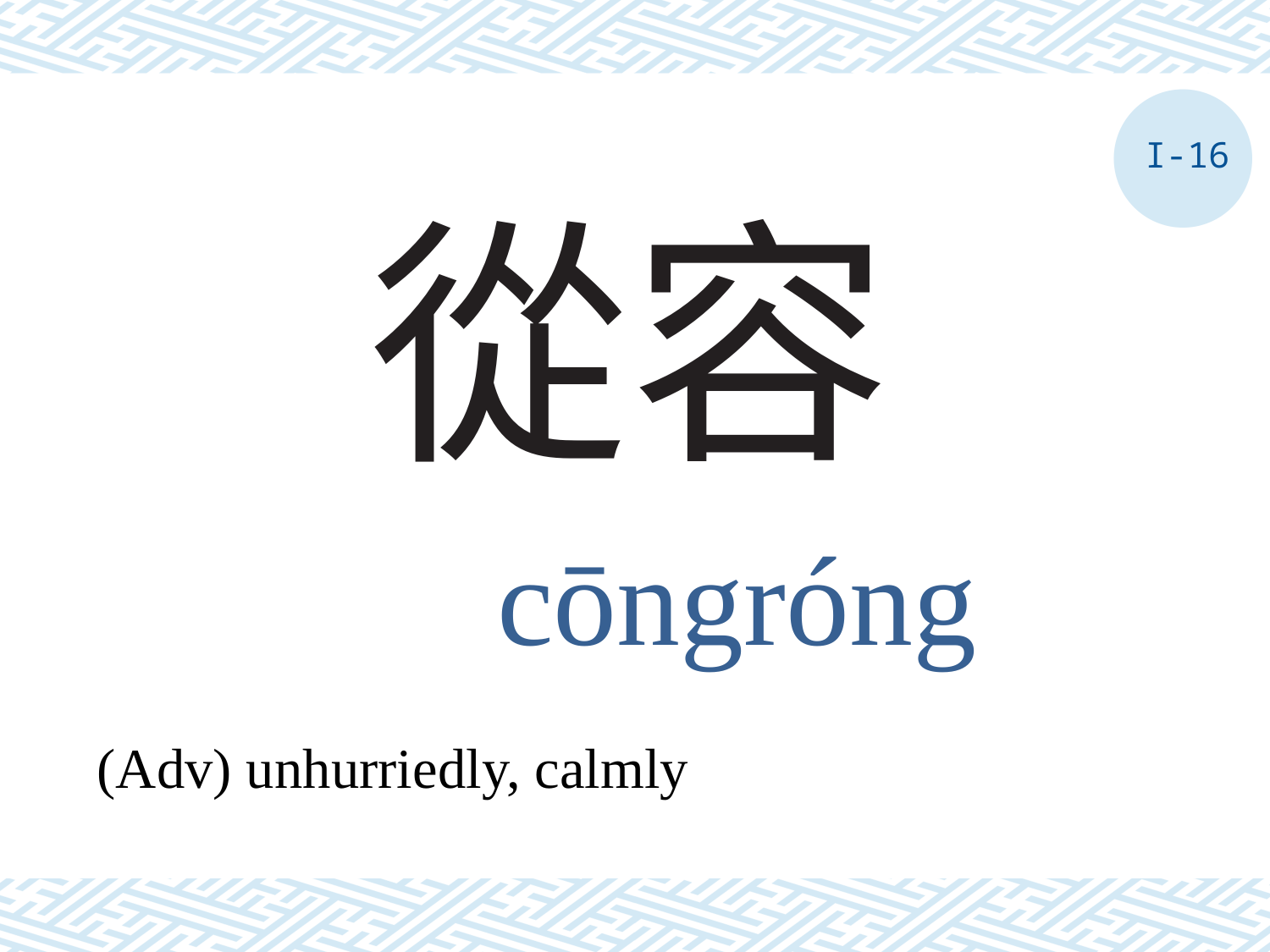

I-16

# 從容
cōngróng
(Adv) unhurriedly, calmly